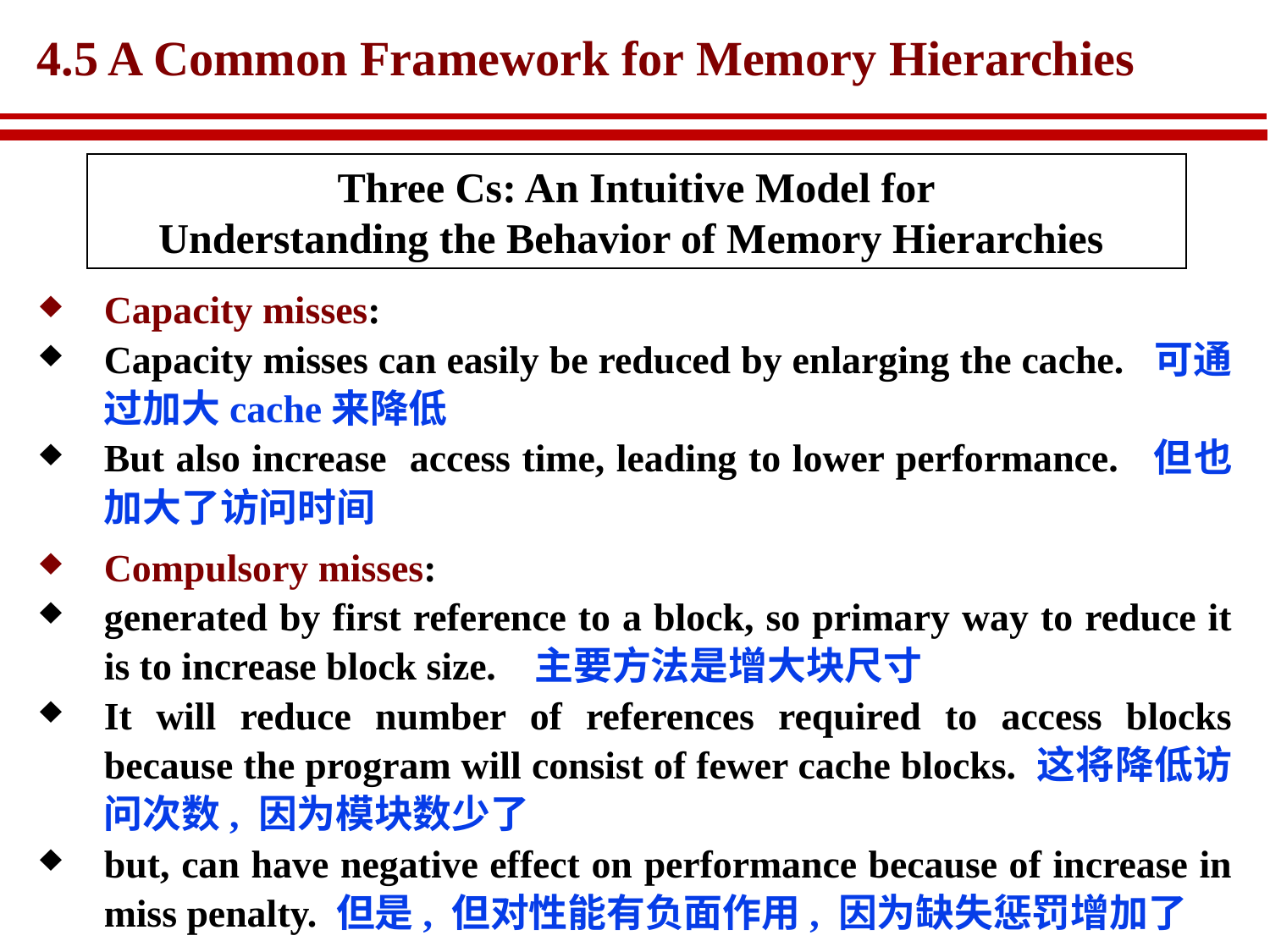

# 4.5 A Common Framework for Memory Hierarchies
Three Cs: An Intuitive Model for
Understanding the Behavior of Memory Hierarchies
Capacity misses:
Capacity misses can easily be reduced by enlarging the cache.  可通过加大cache来降低
But also increase  access time, leading to lower performance.  但也加大了访问时间
Compulsory misses:
generated by first reference to a block, so primary way to reduce it is to increase block size.   主要方法是增大块尺寸
It will reduce number of references required to access blocks because the program will consist of fewer cache blocks. 这将降低访问次数, 因为模块数少了
but, can have negative effect on performance because of increase in miss penalty. 但是, 但对性能有负面作用, 因为缺失惩罚增加了